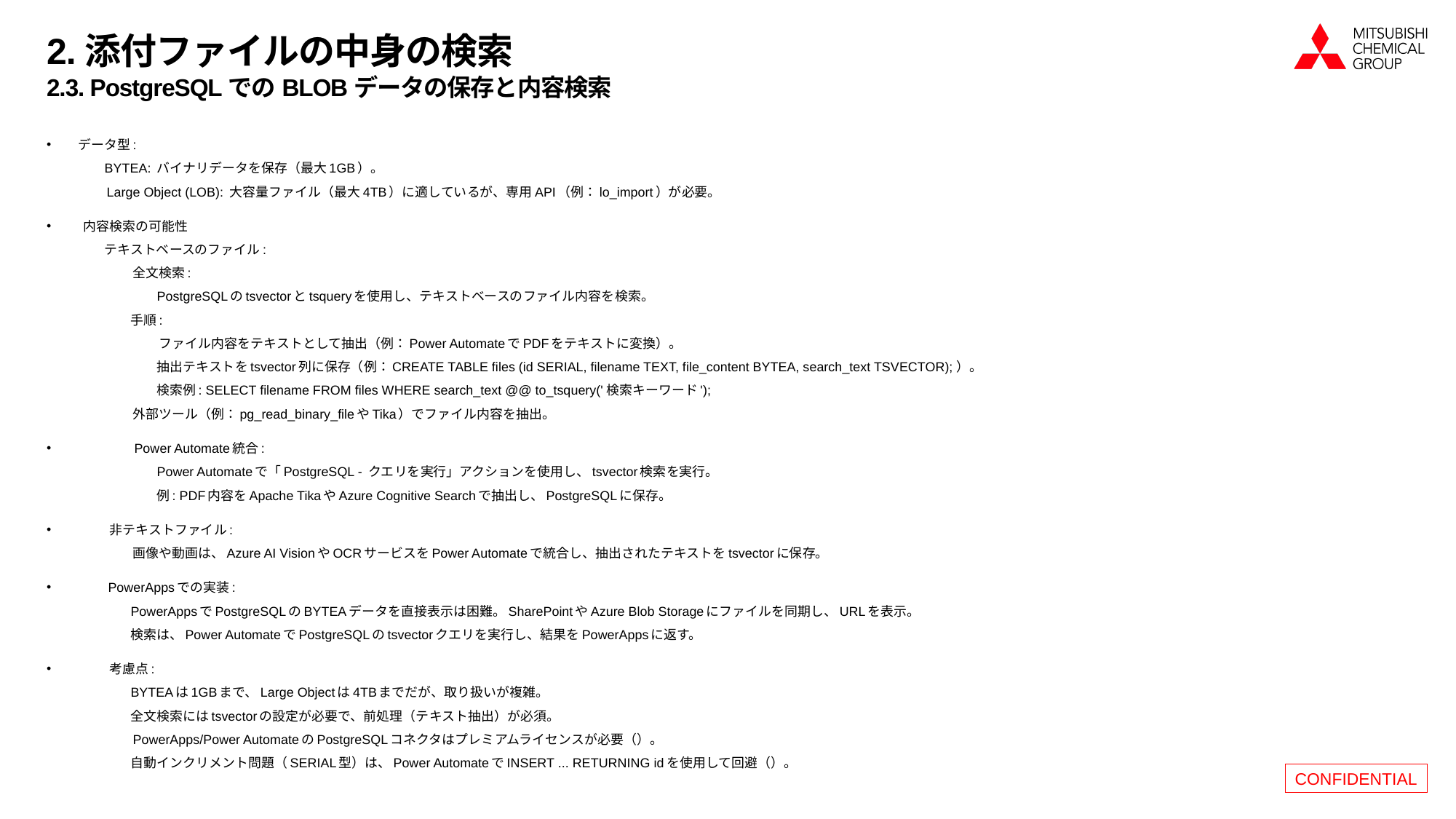

# 2.添付ファイルの中身の検索 2.3. PostgreSQLでのBLOBデータの保存と内容検索
データ型:
  BYTEA: バイナリデータを保存（最大1GB）。
  Large Object (LOB): 大容量ファイル（最大4TB）に適しているが、専用API（例：lo_import）が必要。
 内容検索の可能性
  テキストベースのファイル:
    全文検索:
      PostgreSQLのtsvectorとtsqueryを使用し、テキストベースのファイル内容を検索。
    手順:
      ファイル内容をテキストとして抽出（例：Power AutomateでPDFをテキストに変換）。
      抽出テキストをtsvector列に保存（例：CREATE TABLE files (id SERIAL, filename TEXT, file_content BYTEA, search_text TSVECTOR);）。
      検索例: SELECT filename FROM files WHERE search_text @@ to_tsquery('検索キーワード');
    外部ツール（例：pg_read_binary_fileやTika）でファイル内容を抽出。
     Power Automate統合:
      Power Automateで「PostgreSQL - クエリを実行」アクションを使用し、tsvector検索を実行。
      例: PDF内容をApache TikaやAzure Cognitive Searchで抽出し、PostgreSQLに保存。
   非テキストファイル:
    画像や動画は、Azure AI VisionやOCRサービスをPower Automateで統合し、抽出されたテキストをtsvectorに保存。
   PowerAppsでの実装:
    PowerAppsでPostgreSQLのBYTEAデータを直接表示は困難。SharePointやAzure Blob Storageにファイルを同期し、URLを表示。
    検索は、Power AutomateでPostgreSQLのtsvectorクエリを実行し、結果をPowerAppsに返す。
   考慮点:
    BYTEAは1GBまで、Large Objectは4TBまでだが、取り扱いが複雑。
    全文検索にはtsvectorの設定が必要で、前処理（テキスト抽出）が必須。
    PowerApps/Power AutomateのPostgreSQLコネクタはプレミアムライセンスが必要（）。
    自動インクリメント問題（SERIAL型）は、Power AutomateでINSERT ... RETURNING idを使用して回避（）。